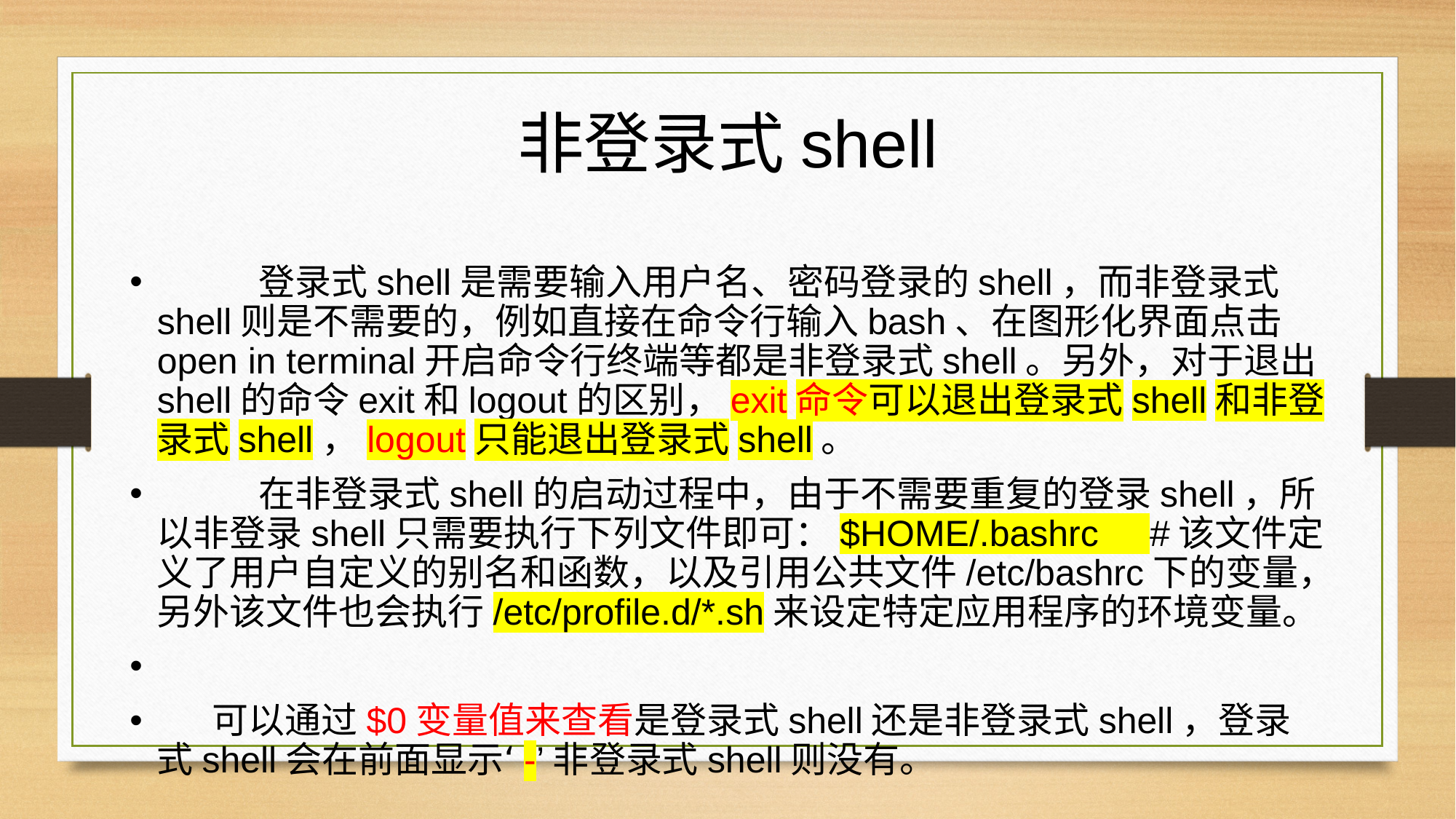

# 非登录式shell
        登录式shell是需要输入用户名、密码登录的shell，而非登录式shell则是不需要的，例如直接在命令行输入bash、在图形化界面点击open in terminal开启命令行终端等都是非登录式shell。另外，对于退出shell的命令exit和logout的区别，exit命令可以退出登录式shell和非登录式shell，logout只能退出登录式shell。
        在非登录式shell的启动过程中，由于不需要重复的登录shell，所以非登录shell只需要执行下列文件即可：$HOME/.bashrc     #该文件定义了用户自定义的别名和函数，以及引用公共文件/etc/bashrc下的变量，另外该文件也会执行/etc/profile.d/*.sh来设定特定应用程序的环境变量。

    可以通过$0变量值来查看是登录式shell还是非登录式shell，登录式shell会在前面显示‘-’非登录式shell则没有。